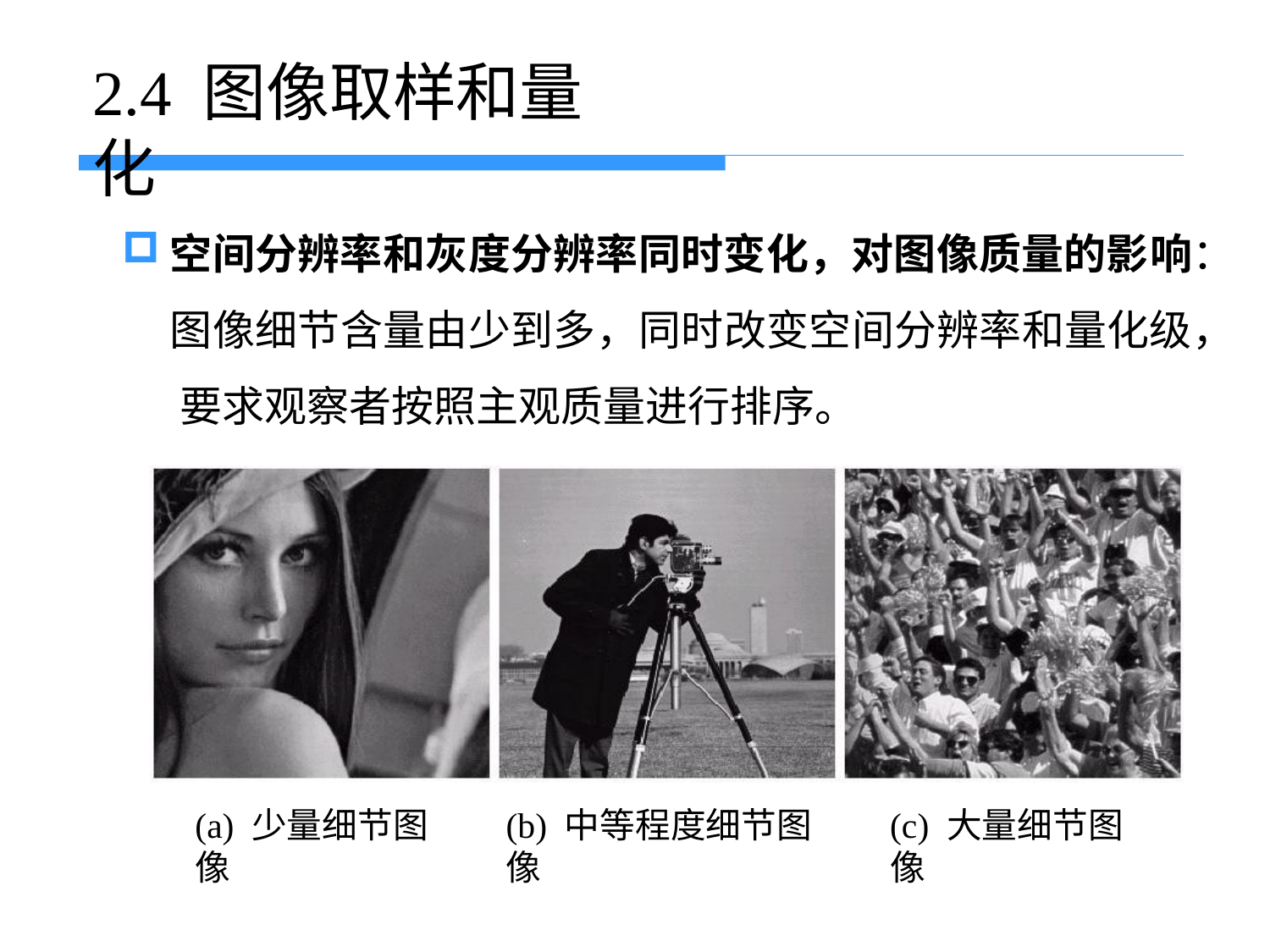

# 2.4 图像取样和量化
空间分辨率和灰度分辨率同时变化，对图像质量的影响： 图像细节含量由少到多，同时改变空间分辨率和量化级，  要求观察者按照主观质量进行排序。

(b) 中等程度细节图像
(c) 大量细节图像
(a) 少量细节图像